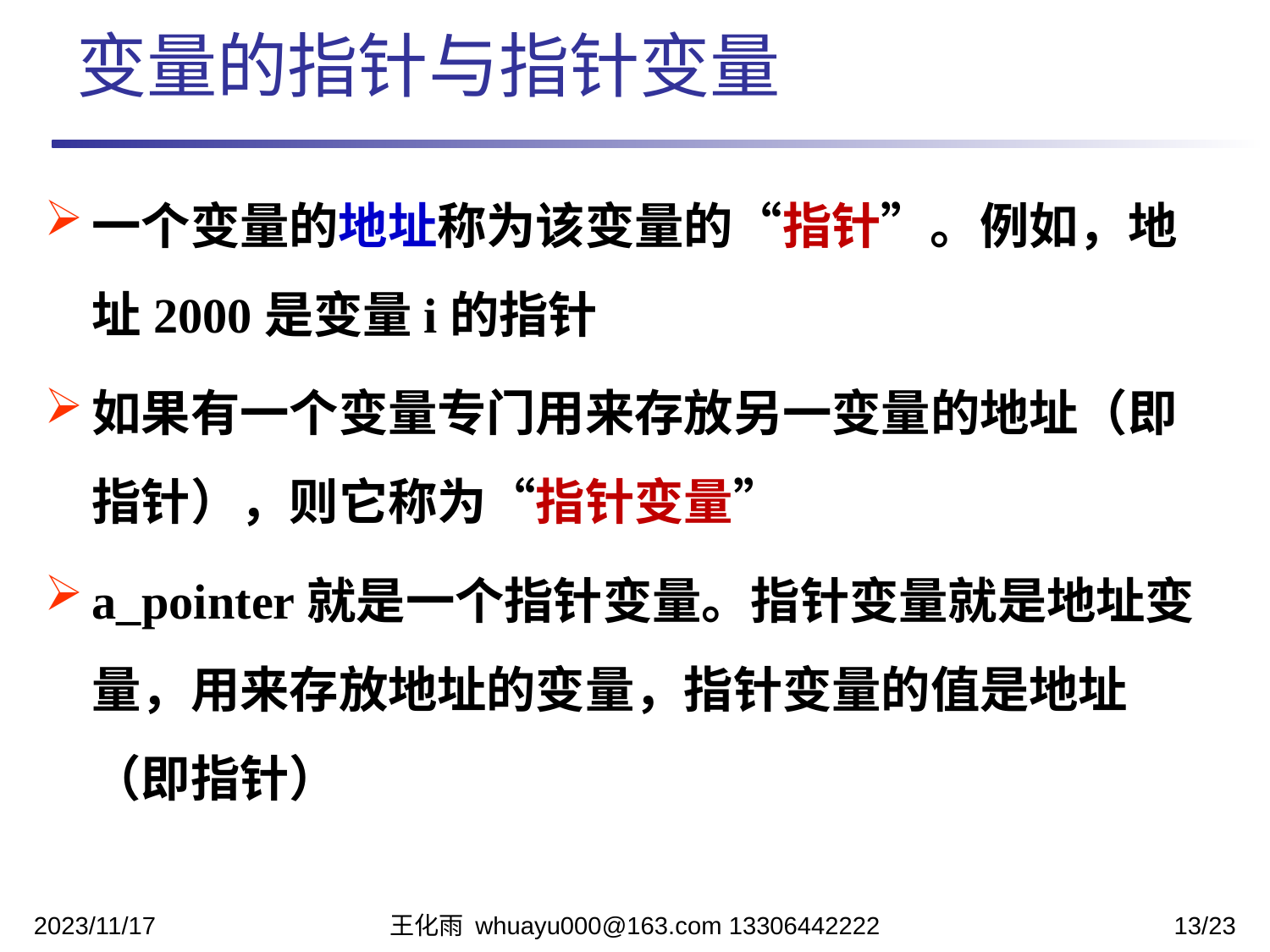

变量的指针与指针变量
一个变量的地址称为该变量的“指针”。例如，地址2000是变量i的指针
如果有一个变量专门用来存放另一变量的地址（即指针），则它称为“指针变量”
a_pointer就是一个指针变量。指针变量就是地址变量，用来存放地址的变量，指针变量的值是地址（即指针）
2023/11/17
王化雨 whuayu000@163.com 13306442222
13/23